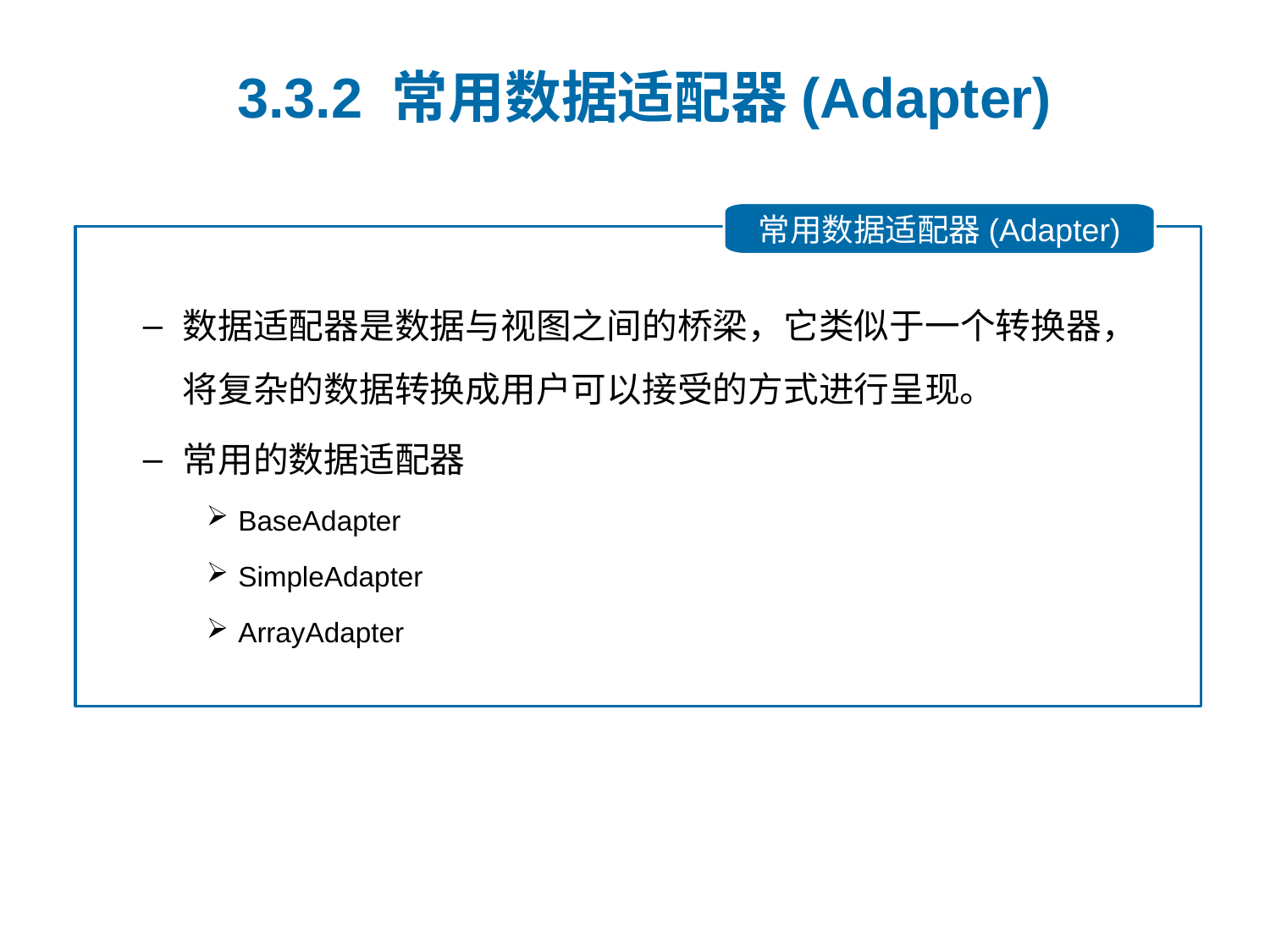

3.3.2 常用数据适配器(Adapter)

常用数据适配器(Adapter)

数据适配器是数据与视图之间的桥梁，它类似于一个转换器，将复杂的数据转换成用户可以接受的方式进行呈现。
常用的数据适配器
BaseAdapter
SimpleAdapter
ArrayAdapter